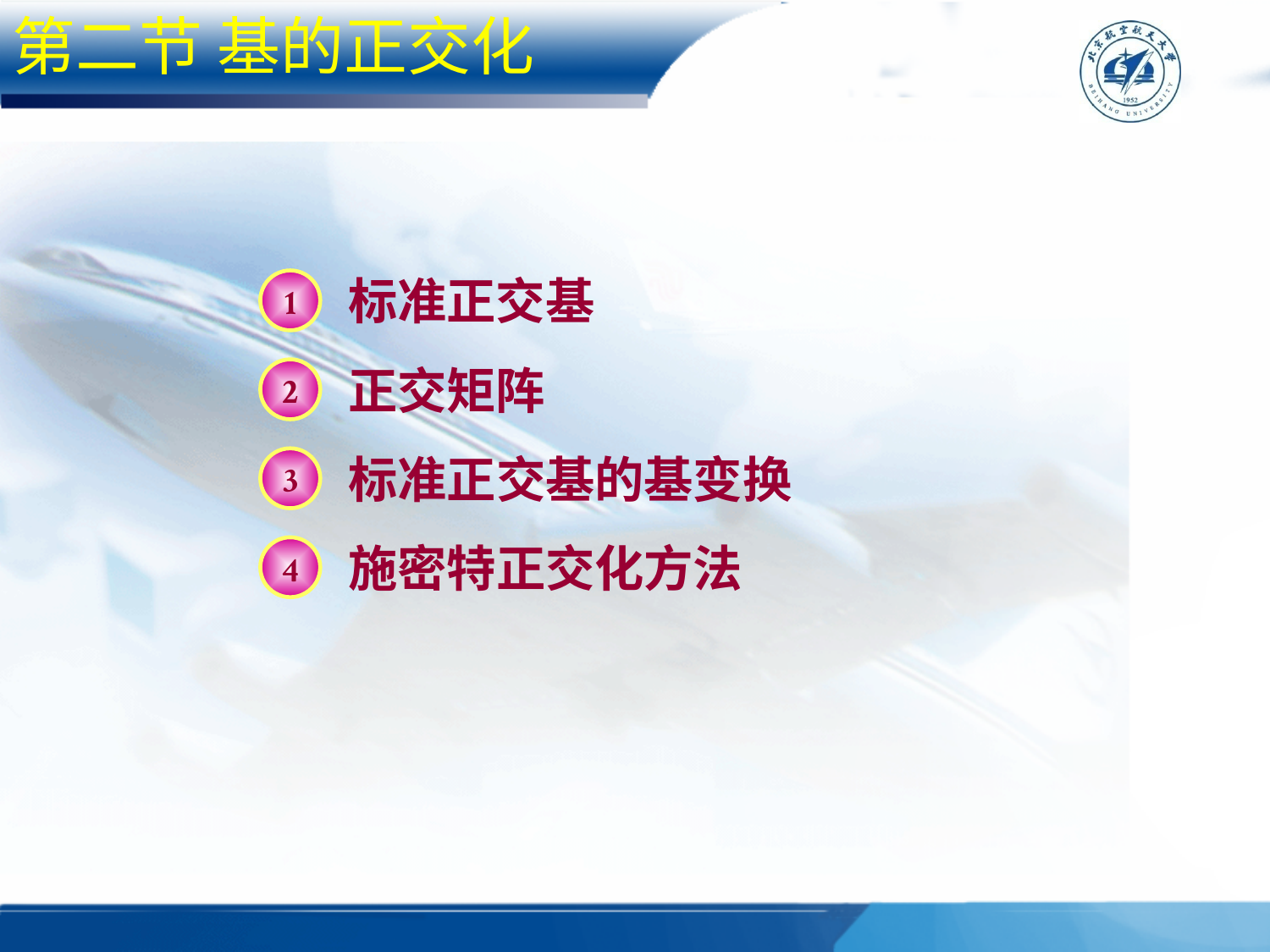

第二节 基的正交化
标准正交基
1
正交矩阵
2
标准正交基的基变换
3
施密特正交化方法
4